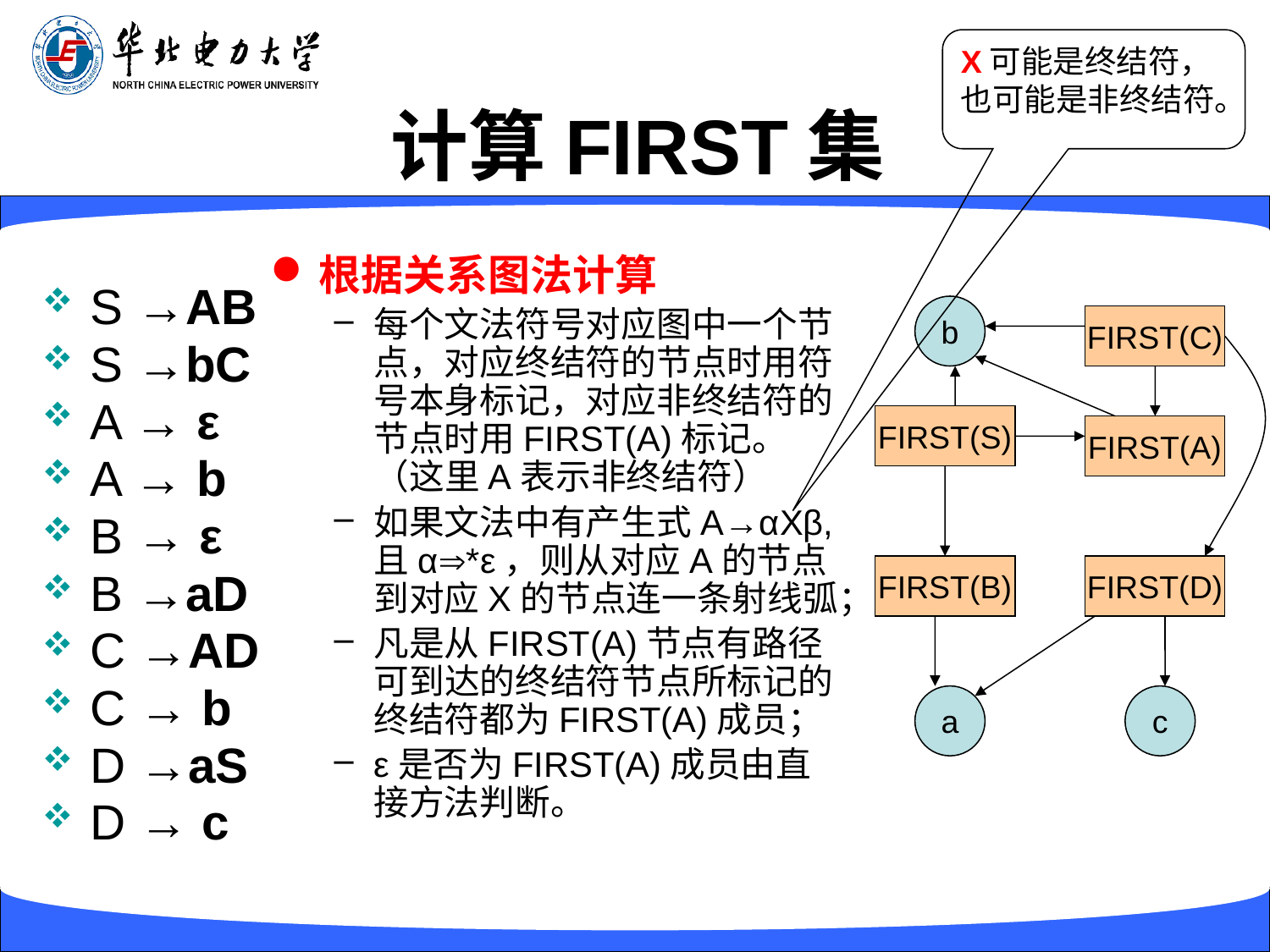

X可能是终结符，也可能是非终结符。
# 计算FIRST集
根据关系图法计算
每个文法符号对应图中一个节点，对应终结符的节点时用符号本身标记，对应非终结符的节点时用FIRST(A)标记。（这里A表示非终结符）
如果文法中有产生式A→αXβ,且α⇒*ε，则从对应A的节点到对应X的节点连一条射线弧；
凡是从FIRST(A)节点有路径可到达的终结符节点所标记的终结符都为FIRST(A)成员；
ε是否为FIRST(A)成员由直接方法判断。
S →AB
S →bC
A → ε
A → b
B → ε
B →aD
C →AD
C → b
D →aS
D → c
b
FIRST(C)

FIRST(S)
FIRST(A)

FIRST(B)
FIRST(D)

a
c